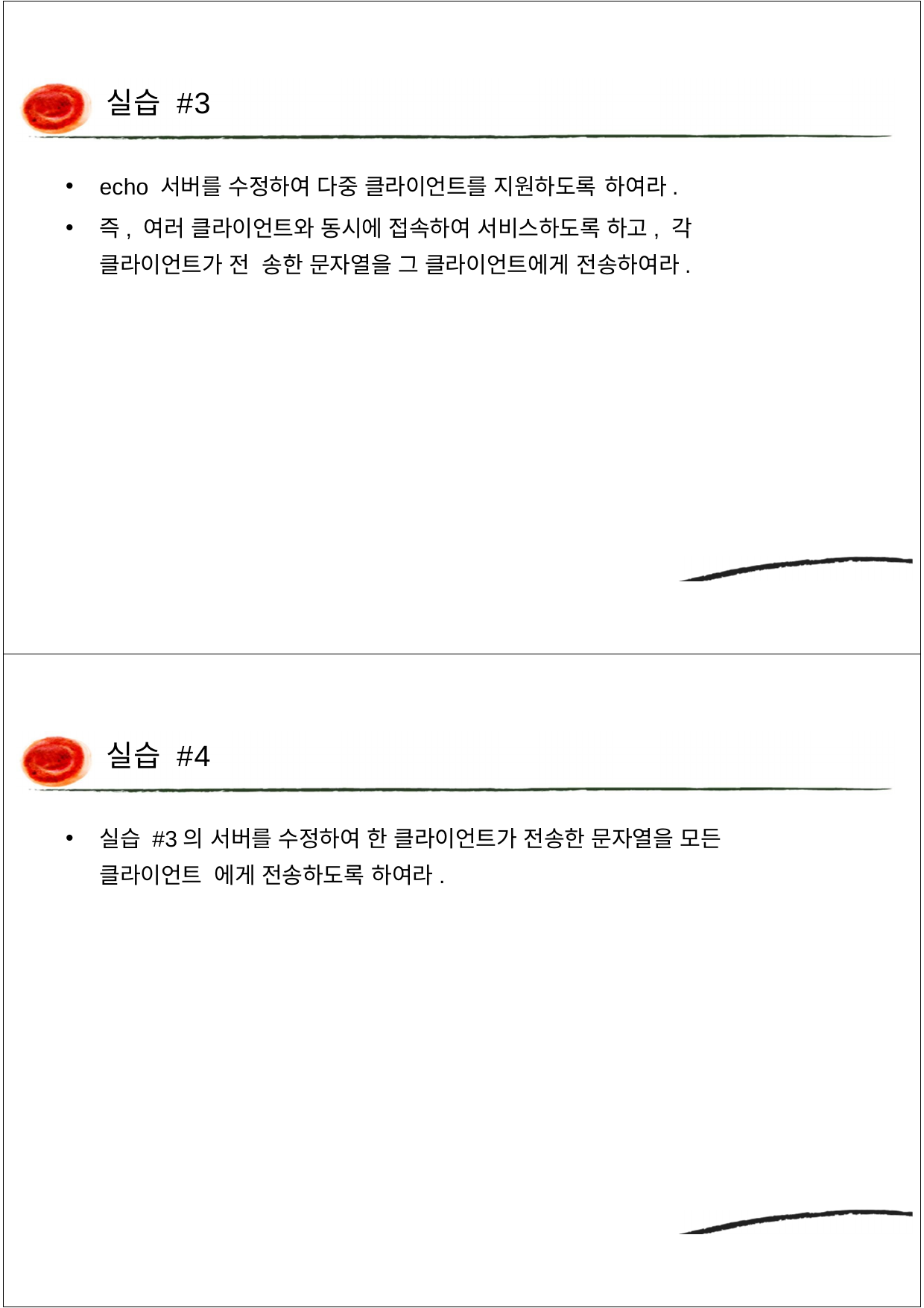

실습 #3

echo 서버를 수정하여 다중 클라이언트를 지원하도록 하여라.
즉, 여러 클라이언트와 동시에 접속하여 서비스하도록 하고, 각 클라이언트가 전  송한 문자열을 그 클라이언트에게 전송하여라.

실습 #4

실습 #3의 서버를 수정하여 한 클라이언트가 전송한 문자열을 모든 클라이언트  에게 전송하도록 하여라.